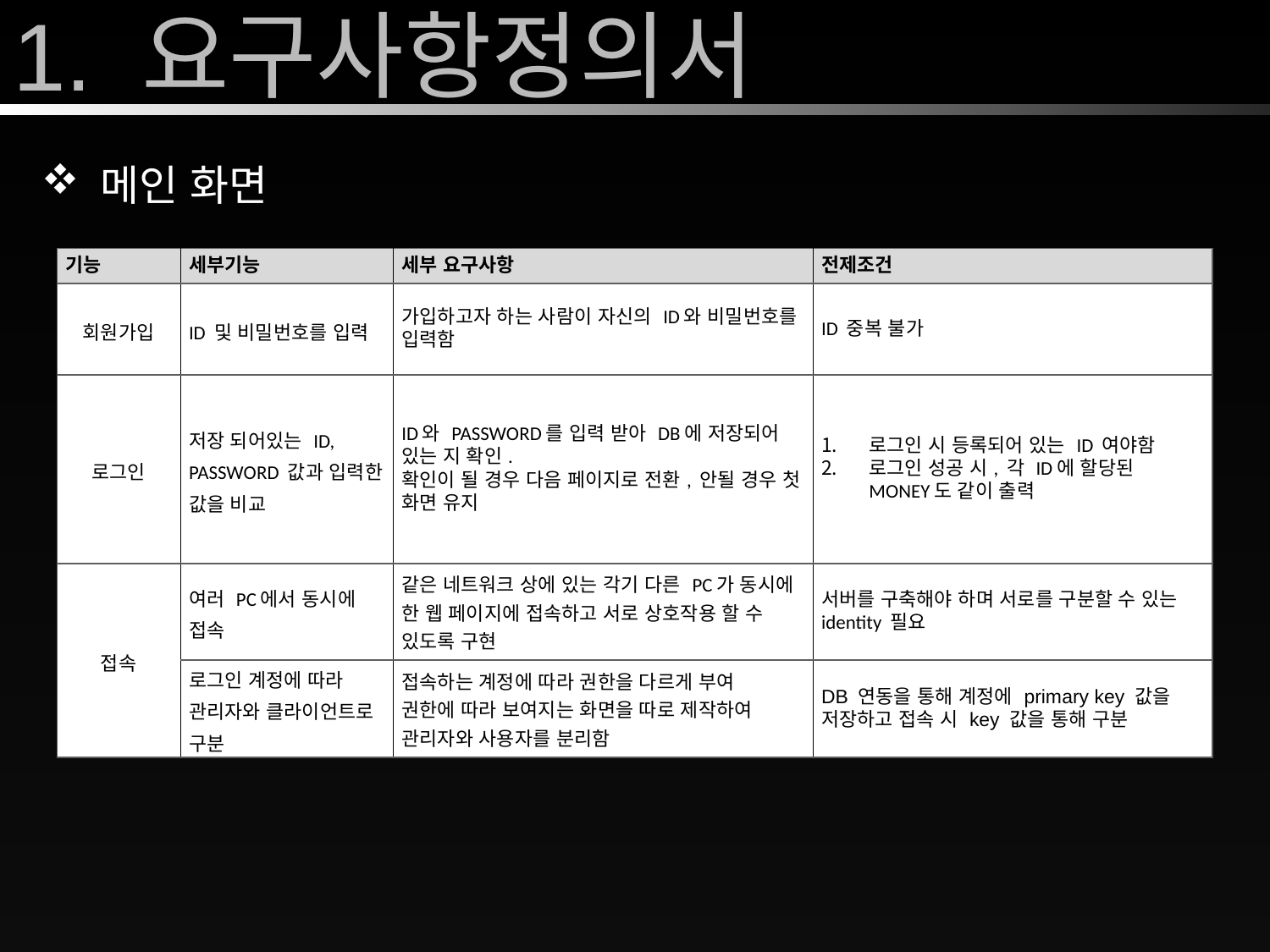

# 1. 요구사항정의서
 메인 화면
| 기능 | 세부기능 | 세부 요구사항 | 전제조건 |
| --- | --- | --- | --- |
| 회원가입 | ID 및 비밀번호를 입력 | 가입하고자 하는 사람이 자신의 ID와 비밀번호를 입력함 | ID 중복 불가 |
| 로그인 | 저장 되어있는 ID, PASSWORD 값과 입력한 값을 비교 | ID와 PASSWORD를 입력 받아 DB에 저장되어 있는 지 확인. 확인이 될 경우 다음 페이지로 전환, 안될 경우 첫 화면 유지 | 로그인 시 등록되어 있는 ID 여야함 로그인 성공 시, 각 ID에 할당된 MONEY도 같이 출력 |
| 접속 | 여러 PC에서 동시에 접속 | 같은 네트워크 상에 있는 각기 다른 PC가 동시에 한 웹 페이지에 접속하고 서로 상호작용 할 수 있도록 구현 | 서버를 구축해야 하며 서로를 구분할 수 있는 identity 필요 |
|  | 로그인 계정에 따라 관리자와 클라이언트로 구분 | 접속하는 계정에 따라 권한을 다르게 부여 권한에 따라 보여지는 화면을 따로 제작하여 관리자와 사용자를 분리함 | DB 연동을 통해 계정에 primary key 값을 저장하고 접속 시 key 값을 통해 구분 |